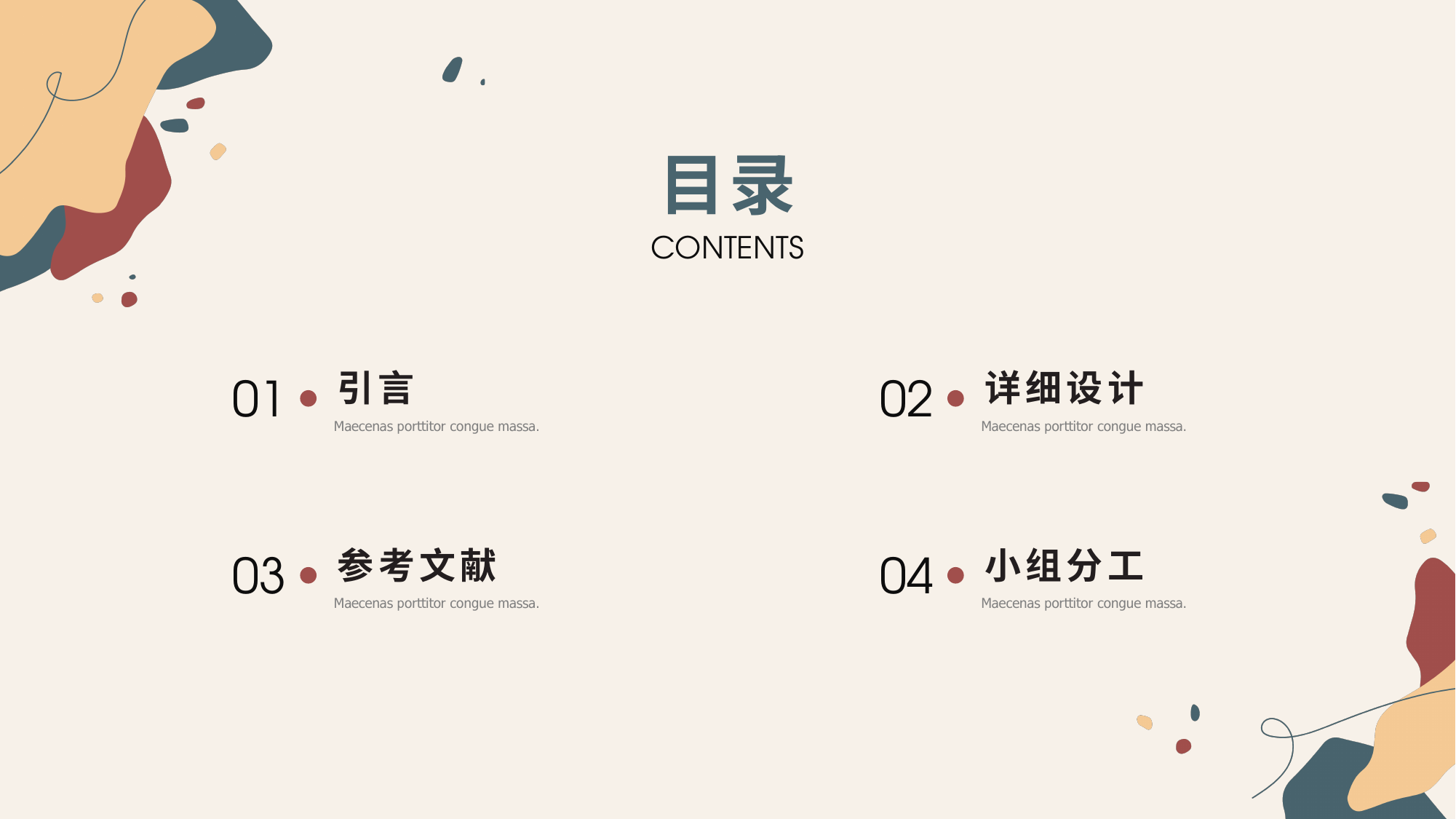

目录
CONTENTS
引言
详细设计
01
02

Maecenas porttitor congue massa.
Maecenas porttitor congue massa.
参考文献
小组分工
03
04

Maecenas porttitor congue massa.
Maecenas porttitor congue massa.